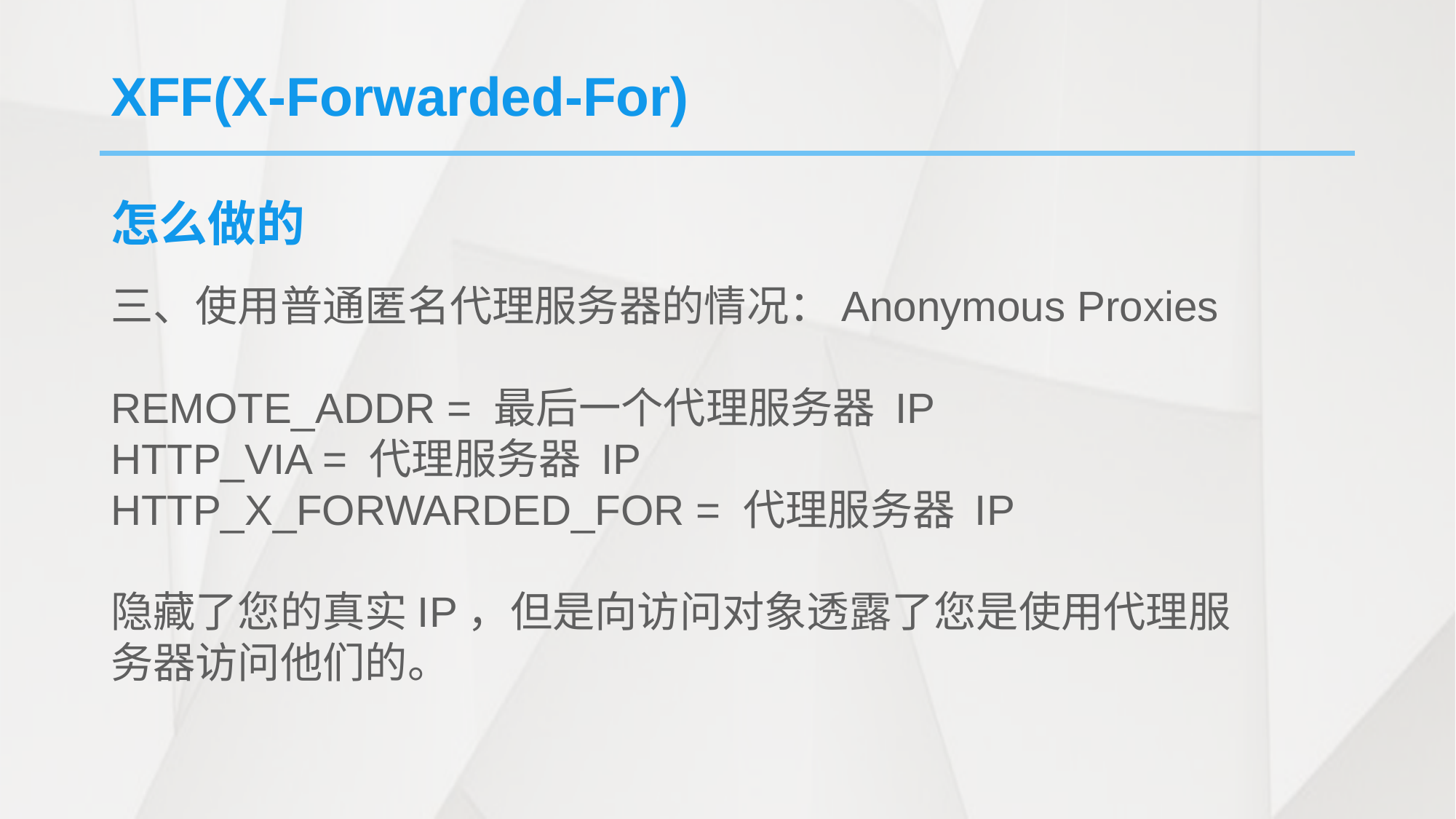

XFF(X-Forwarded-For)
怎么做的
三、使用普通匿名代理服务器的情况：Anonymous Proxies

REMOTE_ADDR = 最后一个代理服务器 IP
HTTP_VIA = 代理服务器 IP
HTTP_X_FORWARDED_FOR = 代理服务器 IP

隐藏了您的真实IP，但是向访问对象透露了您是使用代理服务器访问他们的。